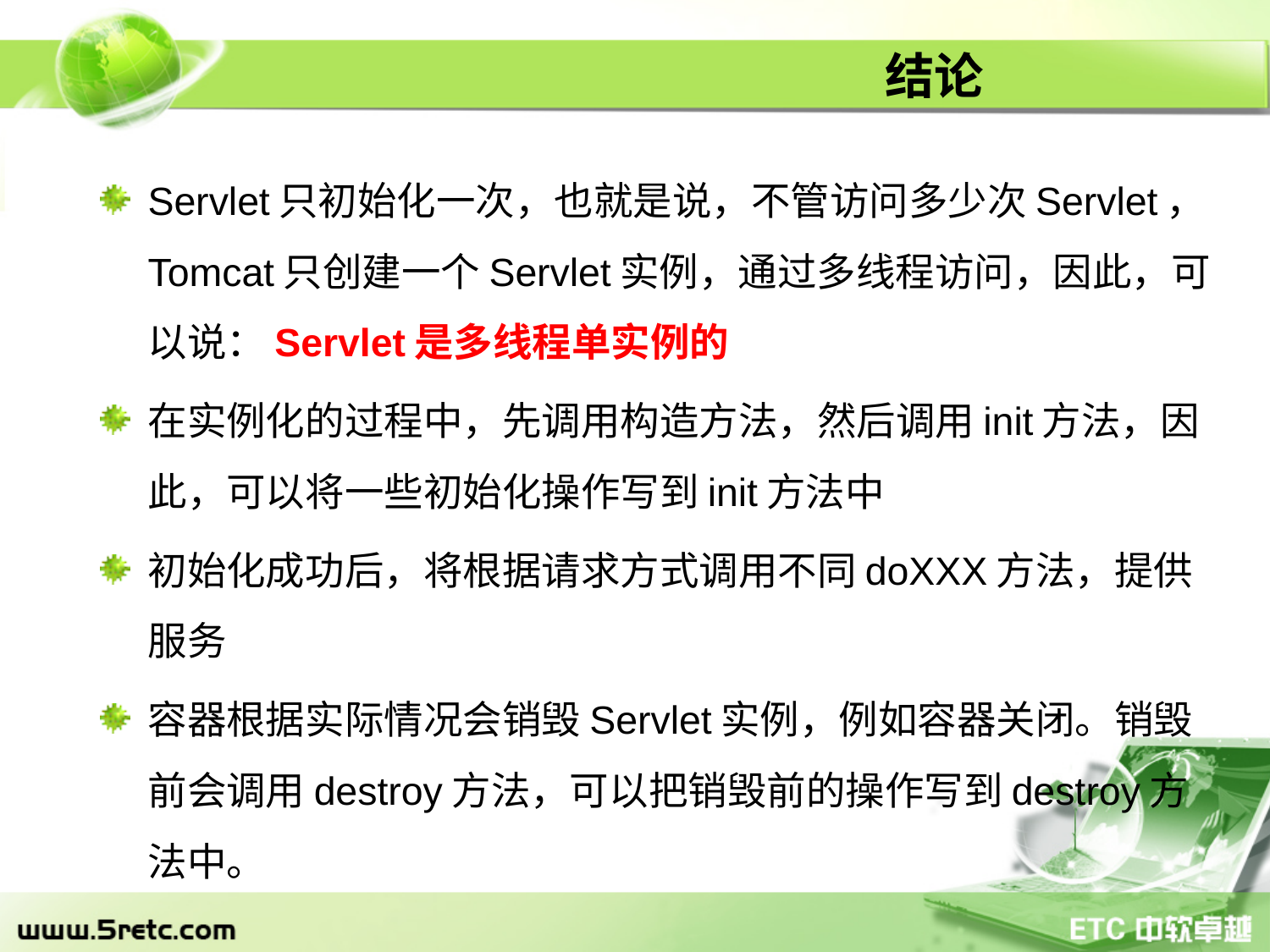

# 结论
Servlet只初始化一次，也就是说，不管访问多少次Servlet，Tomcat只创建一个Servlet实例，通过多线程访问，因此，可以说：Servlet是多线程单实例的
在实例化的过程中，先调用构造方法，然后调用init方法，因此，可以将一些初始化操作写到init方法中
初始化成功后，将根据请求方式调用不同doXXX方法，提供服务
容器根据实际情况会销毁Servlet实例，例如容器关闭。销毁前会调用destroy方法，可以把销毁前的操作写到destroy方法中。